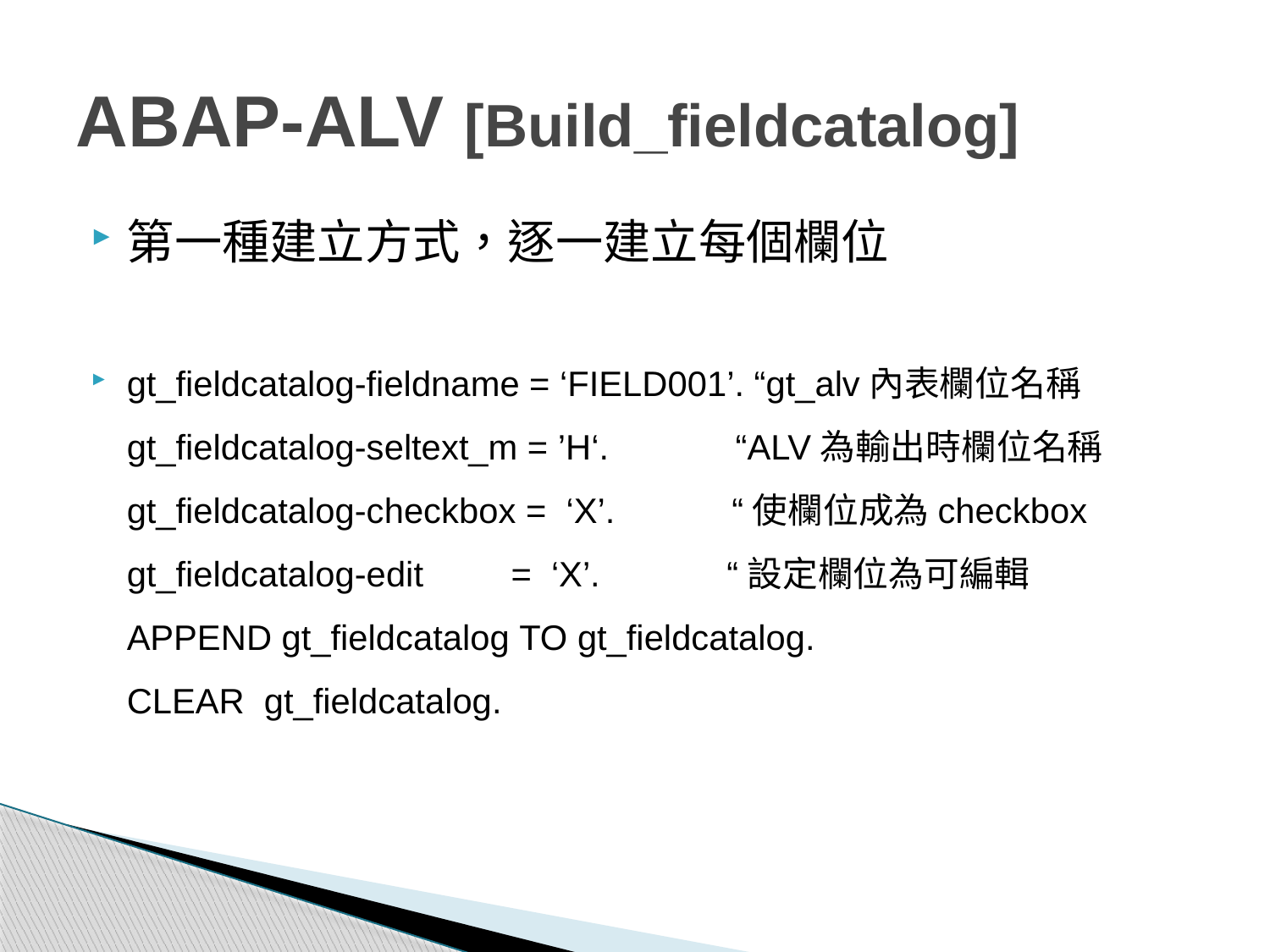

# ABAP-ALV [Build_fieldcatalog]
第一種建立方式，逐一建立每個欄位

gt_fieldcatalog-fieldname = ‘FIELD001’. “gt_alv內表欄位名稱
gt_fieldcatalog-seltext_m = ’H‘.             “ALV為輸出時欄位名稱gt_fieldcatalog-checkbox =  ‘X’.            “使欄位成為checkbox gt_fieldcatalog-edit         =  ‘X’.             “設定欄位為可編輯 APPEND gt_fieldcatalog TO gt_fieldcatalog.
CLEAR  gt_fieldcatalog.